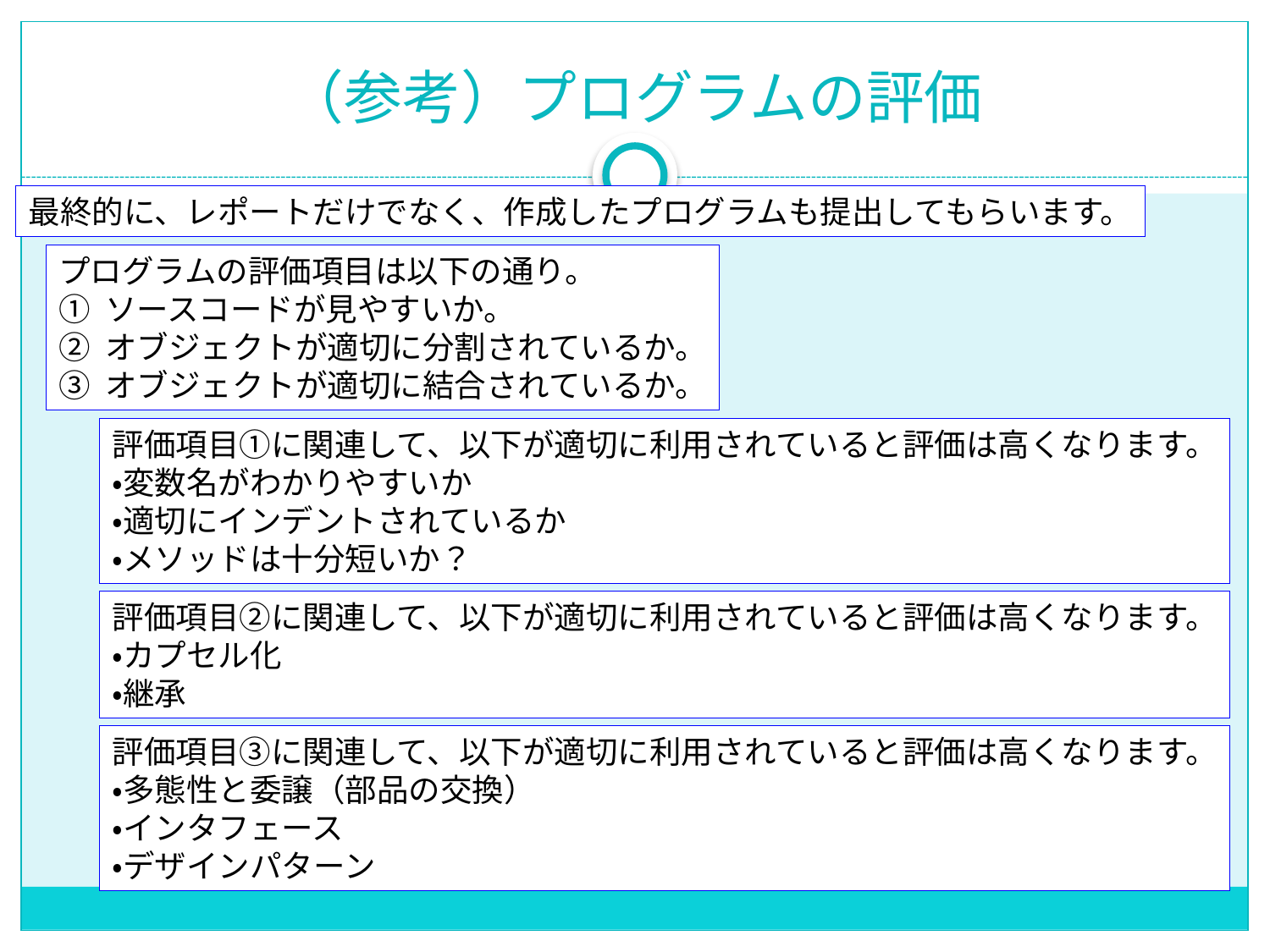

# （参考）プログラムの評価
最終的に、レポートだけでなく、作成したプログラムも提出してもらいます。
プログラムの評価項目は以下の通り。
① ソースコードが見やすいか。
② オブジェクトが適切に分割されているか。
③ オブジェクトが適切に結合されているか。
評価項目①に関連して、以下が適切に利用されていると評価は高くなります。
・変数名がわかりやすいか
・適切にインデントされているか
・メソッドは十分短いか？
評価項目②に関連して、以下が適切に利用されていると評価は高くなります。
・カプセル化
・継承
評価項目③に関連して、以下が適切に利用されていると評価は高くなります。
・多態性と委譲（部品の交換）
・インタフェース
・デザインパターン